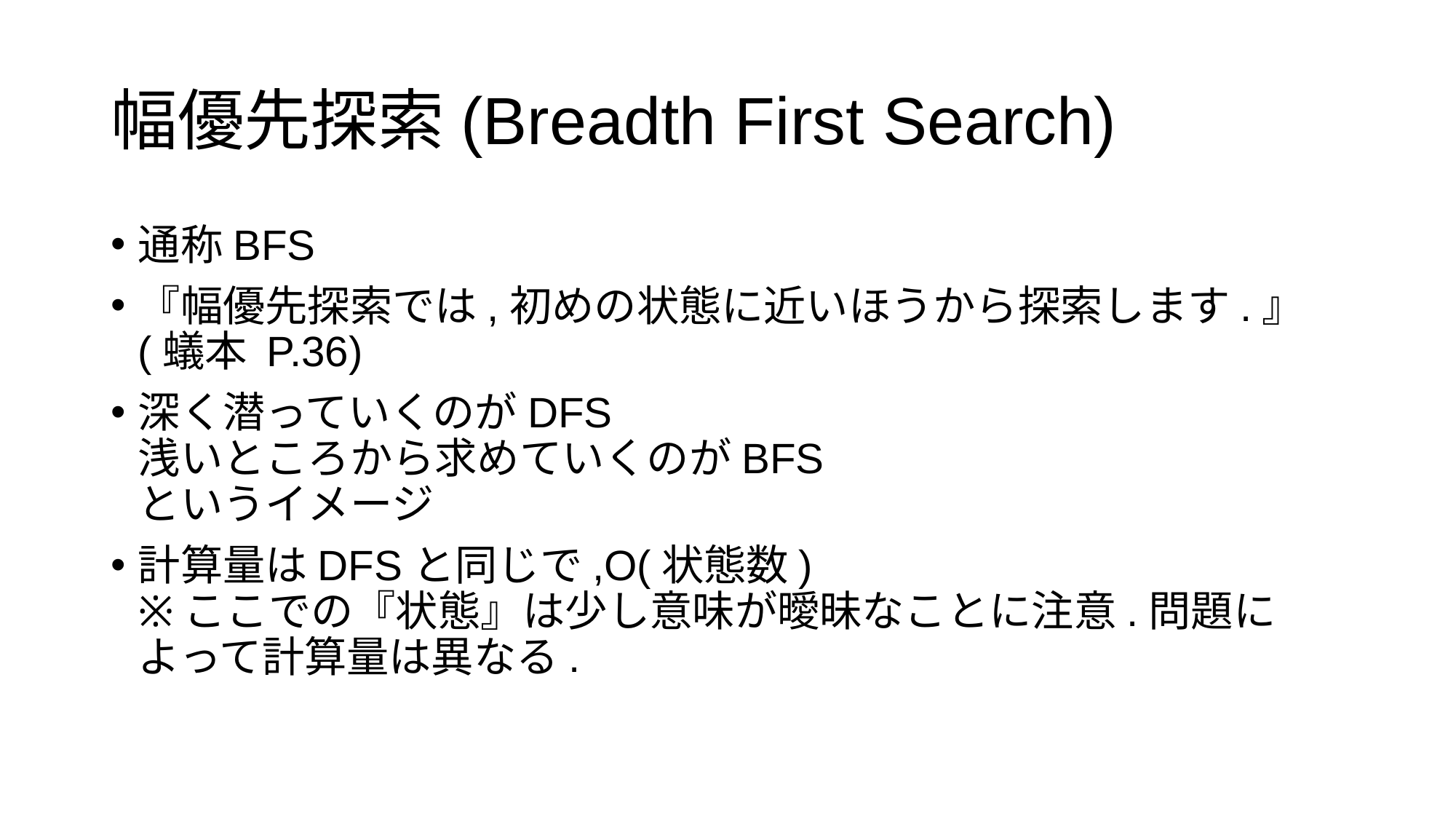

# 幅優先探索(Breadth First Search)
通称BFS
『幅優先探索では,初めの状態に近いほうから探索します.』
(蟻本 P.36)
深く潜っていくのがDFS
浅いところから求めていくのがBFS
というイメージ
計算量はDFSと同じで,O(状態数)
※ここでの『状態』は少し意味が曖昧なことに注意.問題によって計算量は異なる.